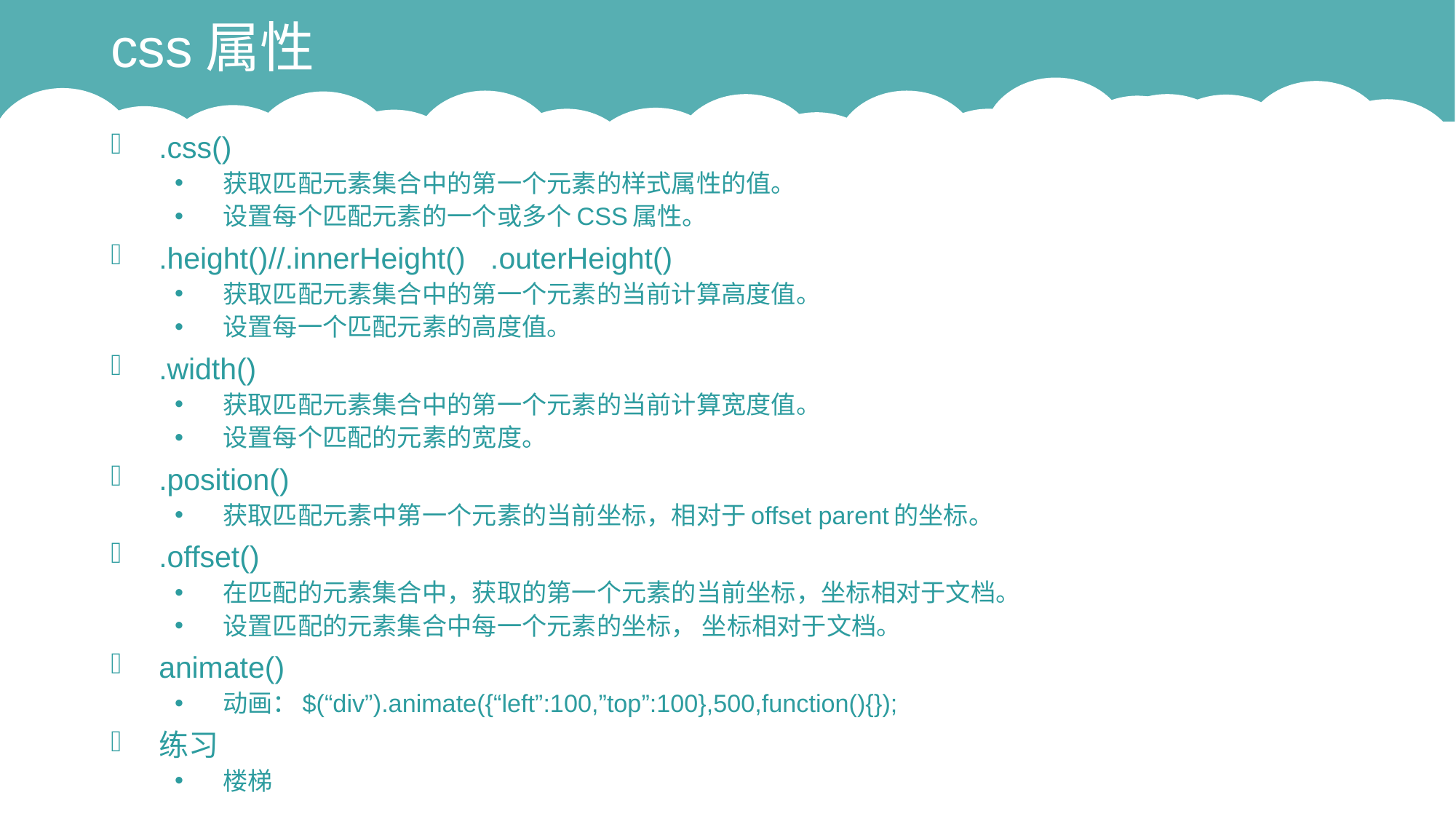

# css属性
.css()
获取匹配元素集合中的第一个元素的样式属性的值。
设置每个匹配元素的一个或多个CSS属性。
.height()//.innerHeight()   .outerHeight()
获取匹配元素集合中的第一个元素的当前计算高度值。
设置每一个匹配元素的高度值。
.width()
获取匹配元素集合中的第一个元素的当前计算宽度值。
设置每个匹配的元素的宽度。
.position()
获取匹配元素中第一个元素的当前坐标，相对于offset parent的坐标。
.offset()
在匹配的元素集合中，获取的第一个元素的当前坐标，坐标相对于文档。
设置匹配的元素集合中每一个元素的坐标， 坐标相对于文档。
animate()
动画：$(“div”).animate({“left”:100,”top”:100},500,function(){});
练习
楼梯